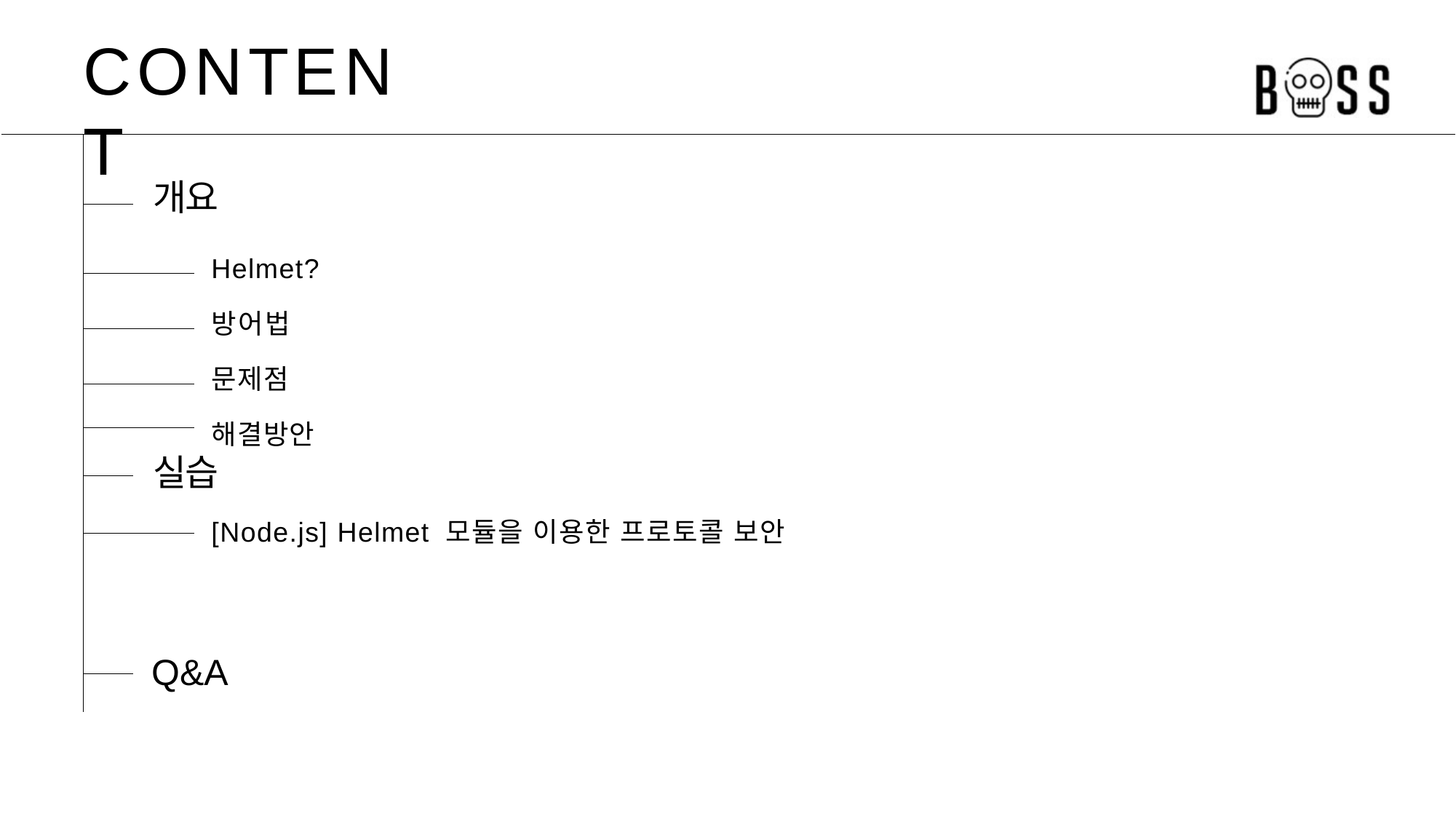

# CONTENT

개요
Helmet?
방어법
문제점
해결방안
실습
[Node.js] Helmet 모듈을 이용한 프로토콜 보안

Q&A